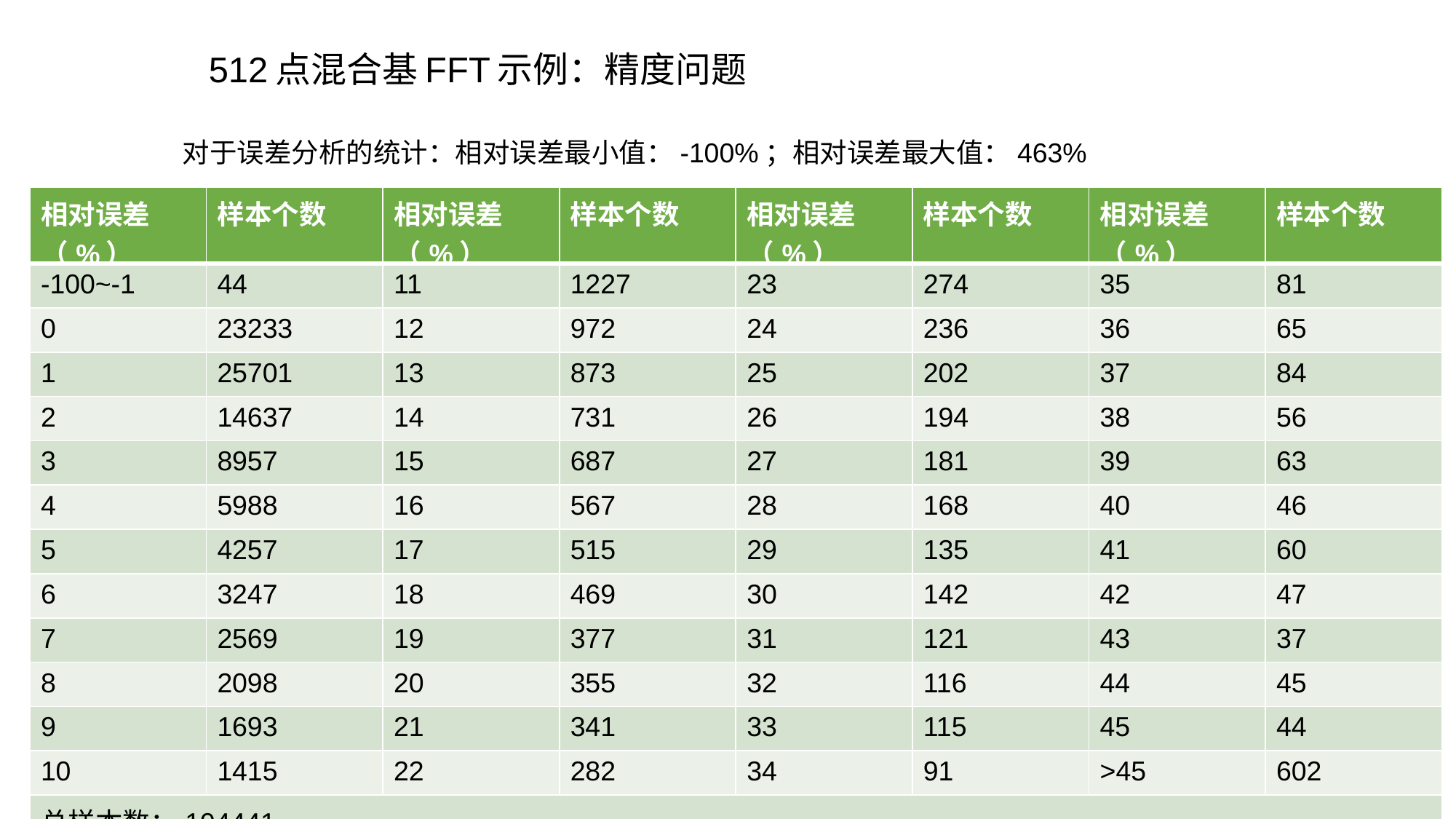

# 512点混合基FFT示例：精度问题
对于误差分析的统计：相对误差最小值：-100%；相对误差最大值：463%
| 相对误差（%） | 样本个数 | 相对误差（%） | 样本个数 | 相对误差（%） | 样本个数 | 相对误差（%） | 样本个数 |
| --- | --- | --- | --- | --- | --- | --- | --- |
| -100~-1 | 44 | 11 | 1227 | 23 | 274 | 35 | 81 |
| 0 | 23233 | 12 | 972 | 24 | 236 | 36 | 65 |
| 1 | 25701 | 13 | 873 | 25 | 202 | 37 | 84 |
| 2 | 14637 | 14 | 731 | 26 | 194 | 38 | 56 |
| 3 | 8957 | 15 | 687 | 27 | 181 | 39 | 63 |
| 4 | 5988 | 16 | 567 | 28 | 168 | 40 | 46 |
| 5 | 4257 | 17 | 515 | 29 | 135 | 41 | 60 |
| 6 | 3247 | 18 | 469 | 30 | 142 | 42 | 47 |
| 7 | 2569 | 19 | 377 | 31 | 121 | 43 | 37 |
| 8 | 2098 | 20 | 355 | 32 | 116 | 44 | 45 |
| 9 | 1693 | 21 | 341 | 33 | 115 | 45 | 44 |
| 10 | 1415 | 22 | 282 | 34 | 91 | >45 | 602 |
| 总样本数：104441 |  |  |  |  |  |  |  |